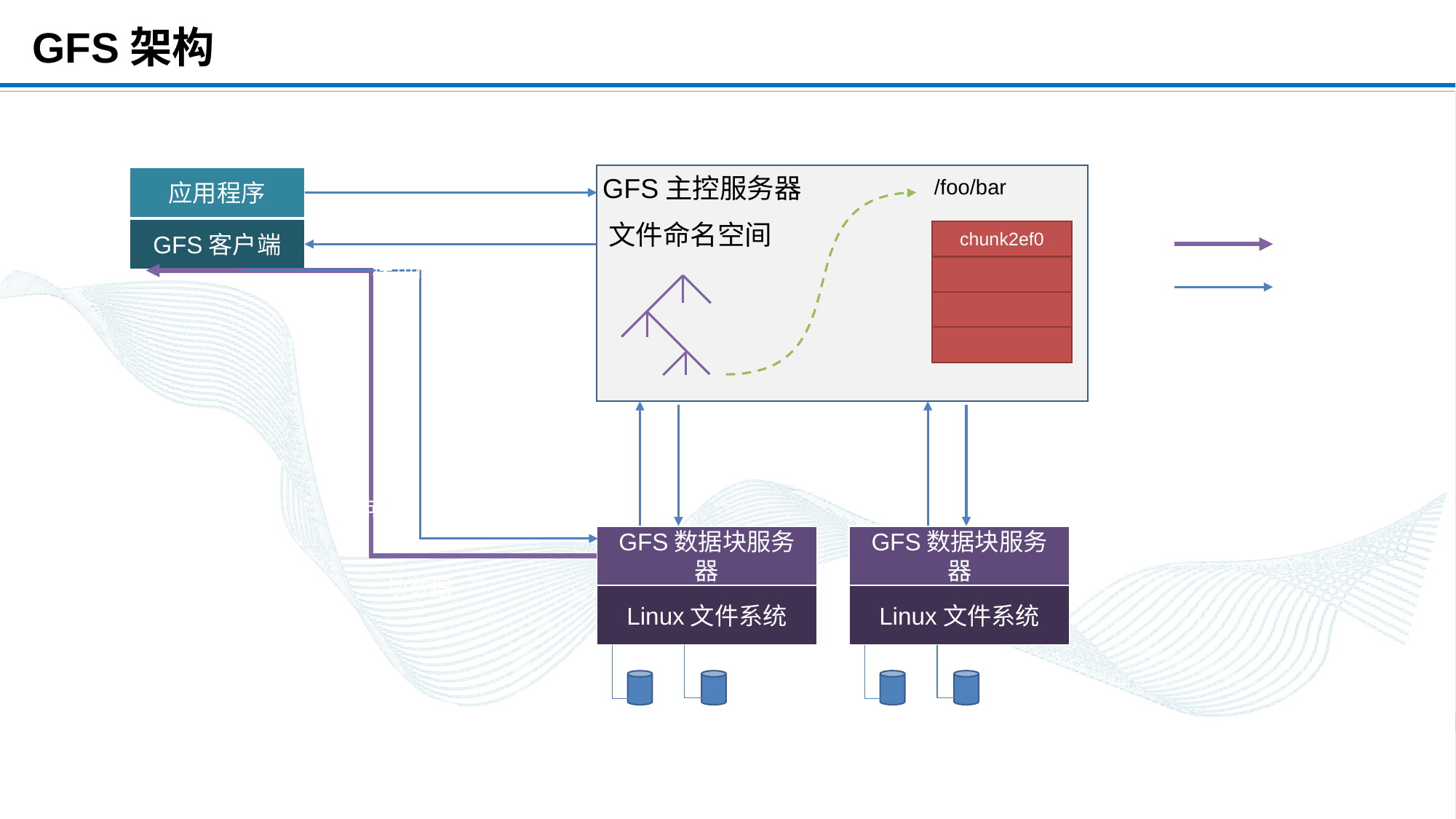

# GFS架构
文件名，块索引

GFS主控服务器
应用程序
/foo/bar
文件命名空间
GFS客户端
chunk2ef0
数据消息
块句柄，块位置

控制消息

块句柄 ，字节范围
GFS数据块服务器
GFS数据块服务器
……
块数据
Linux文件系统
Linux文件系统
……
……